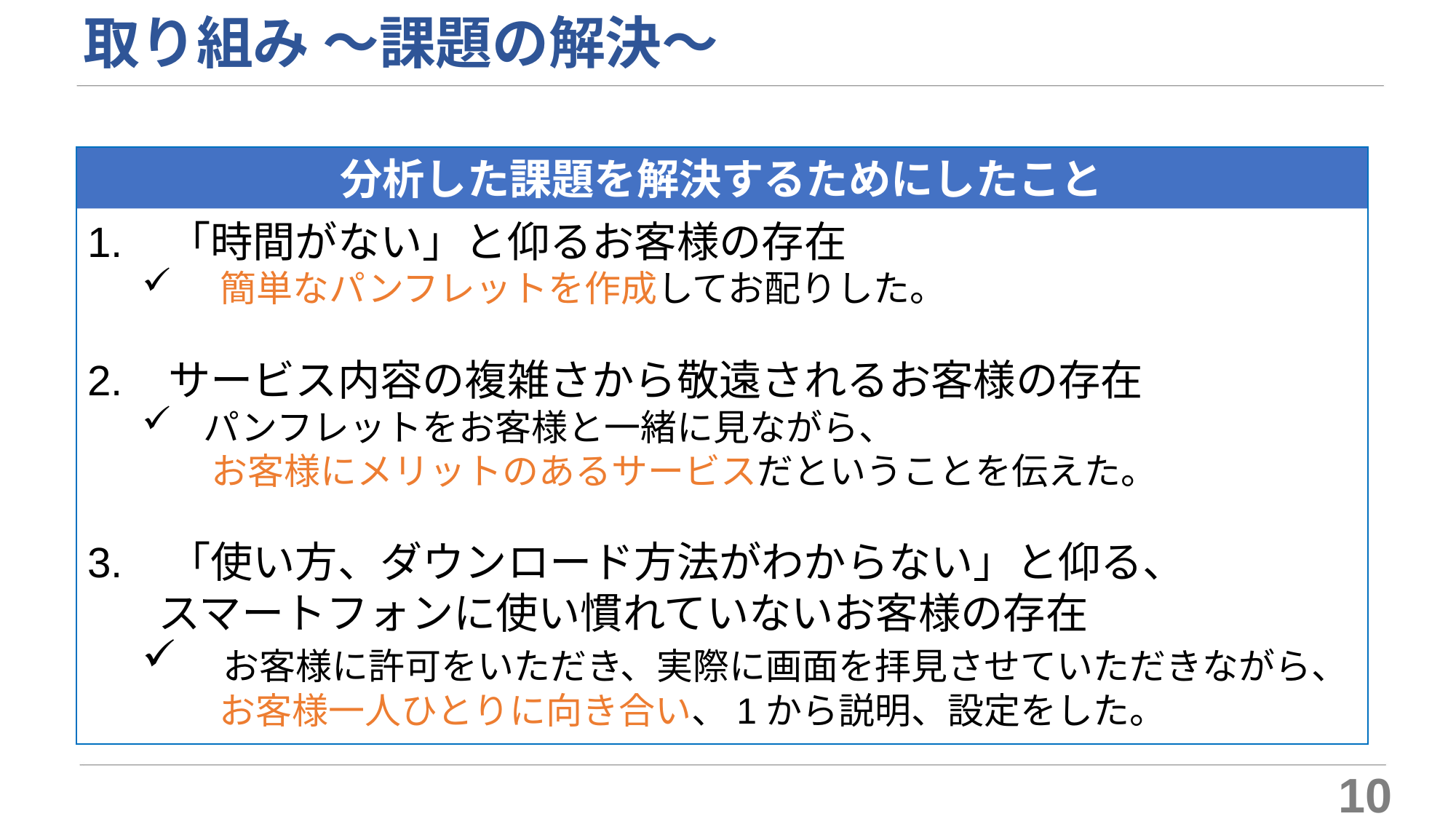

# 取り組み ～課題の解決～
分析した課題を解決するためにしたこと

 「時間がない」と仰るお客様の存在
 簡単なパンフレットを作成してお配りした。

 サービス内容の複雑さから敬遠されるお客様の存在
パンフレットをお客様と一緒に見ながら、
 お客様にメリットのあるサービスだということを伝えた。

 「使い方、ダウンロード方法がわからない」と仰る、
 スマートフォンに使い慣れていないお客様の存在
 お客様に許可をいただき、実際に画面を拝見させていただきながら、
  お客様一人ひとりに向き合い、1から説明、設定をした。